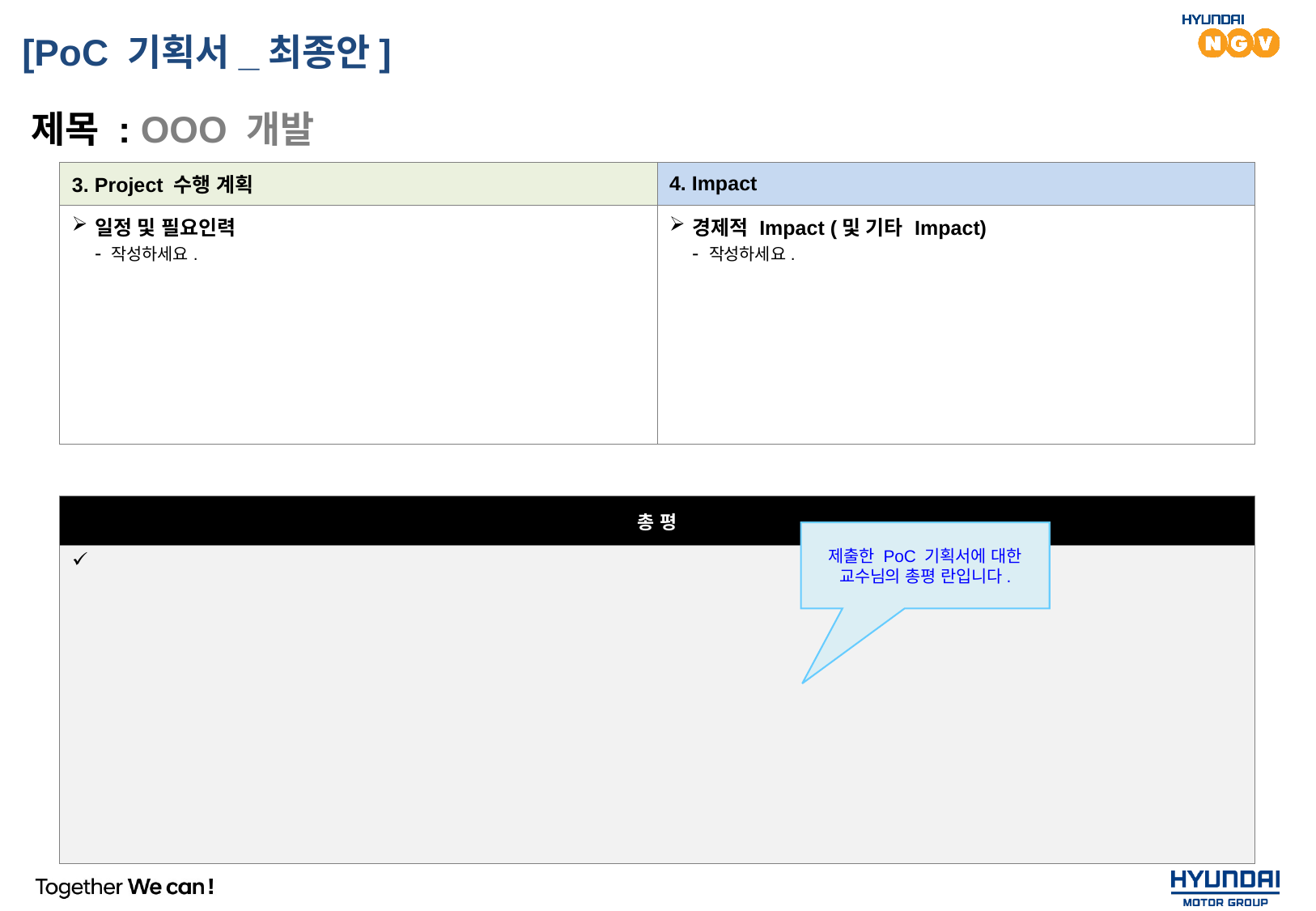

[PoC 기획서_최종안]
 제목 : OOO 개발
| 3. Project 수행 계획 | 4. Impact |
| --- | --- |
| 일정 및 필요인력 - 작성하세요. | 경제적 Impact (및 기타 Impact) - 작성하세요. |
| 총 평 |
| --- |
|  |
제출한 PoC 기획서에 대한
교수님의 총평 란입니다.